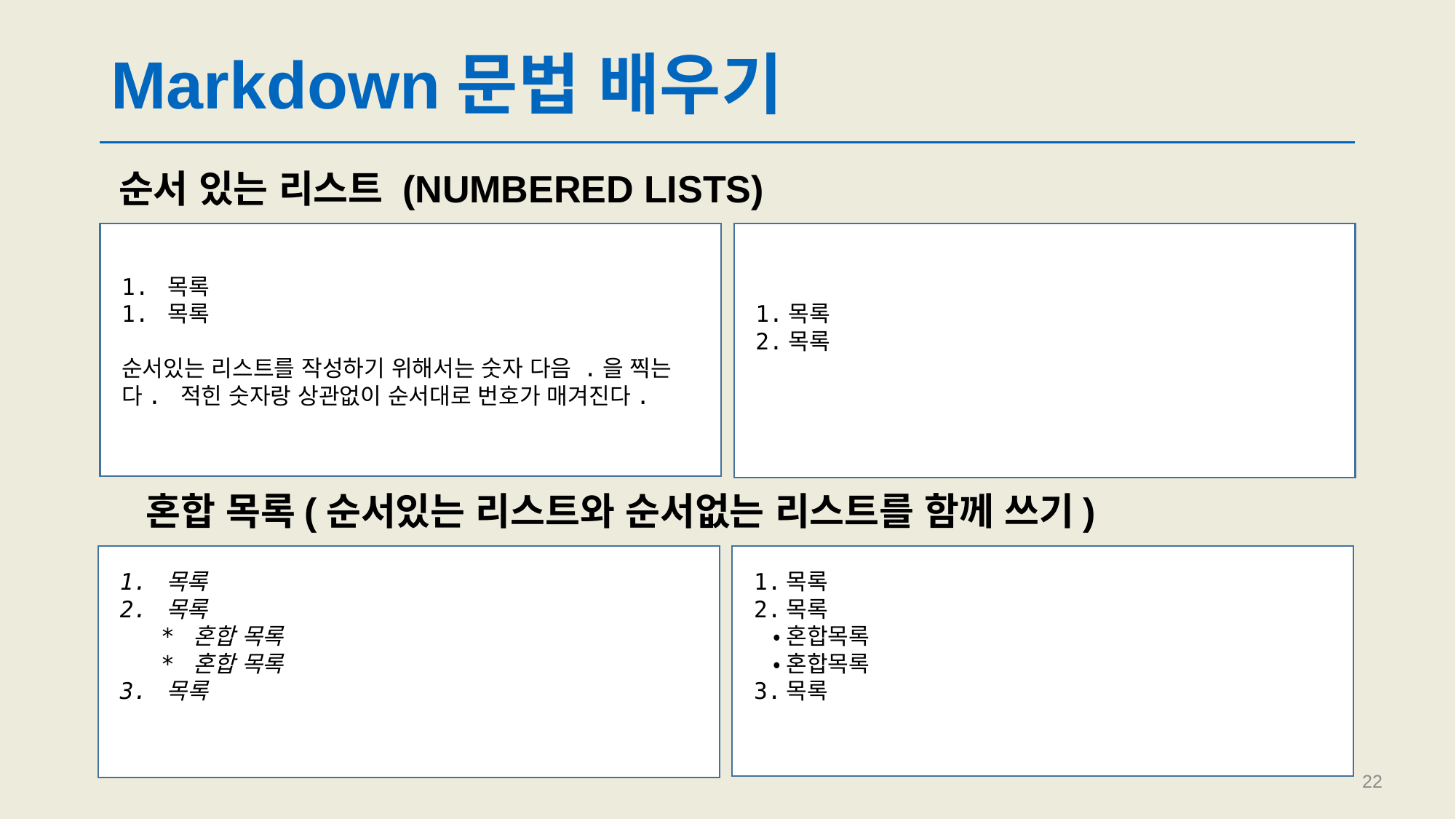

# Markdown문법 배우기
순서 있는 리스트 (NUMBERED LISTS)

1. 목록
1. 목록

순서있는 리스트를 작성하기 위해서는 숫자 다음 .을 찍는다. 적힌 숫자랑 상관없이 순서대로 번호가 매겨진다.

1.목록
2.목록

혼합 목록(순서있는 리스트와 순서없는 리스트를 함께 쓰기)
1. 목록
2. 목록
   * 혼합 목록
   * 혼합 목록
3. 목록
1.목록
2.목록
   •혼합목록
   •혼합목록
3.목록

22